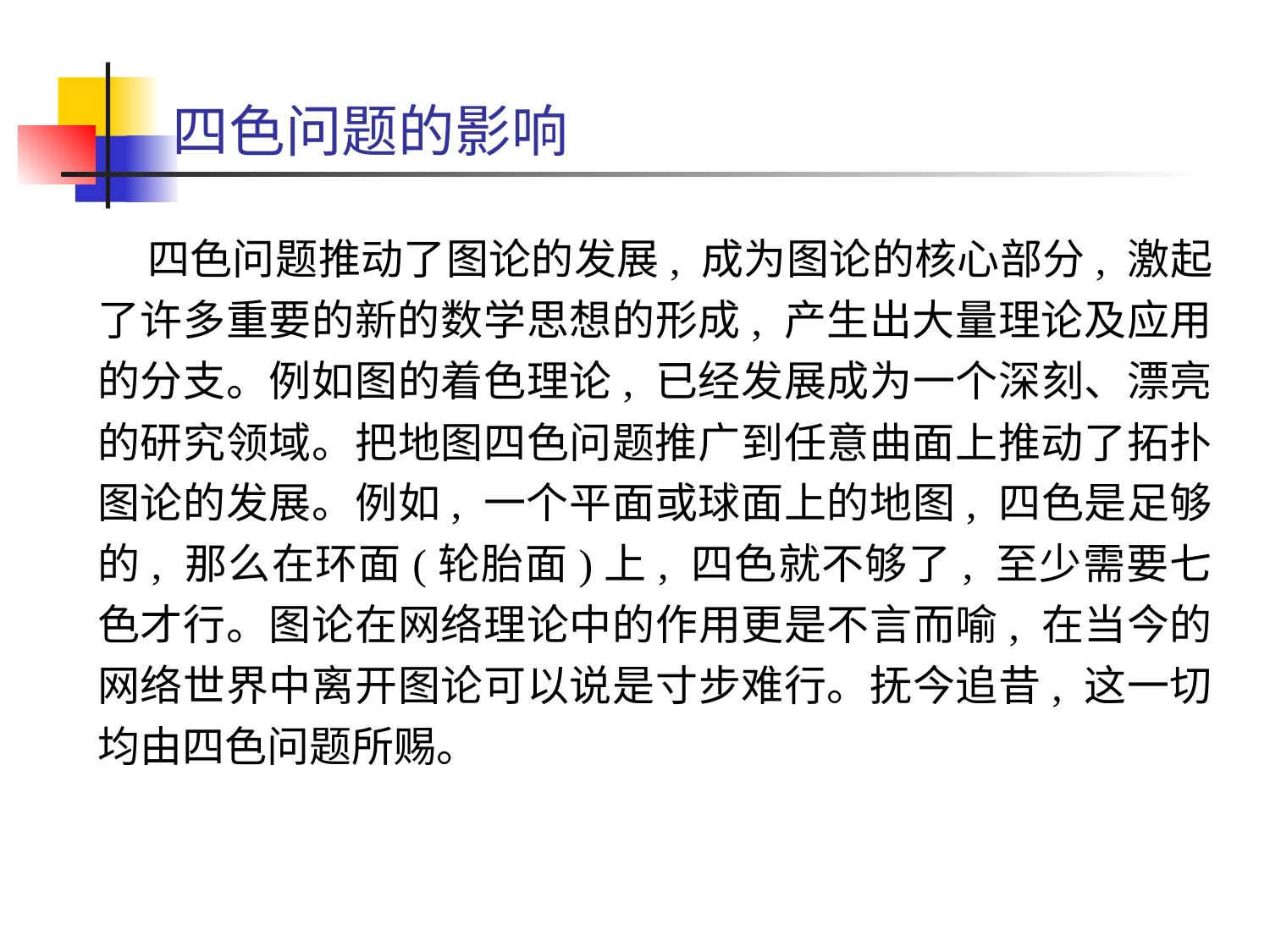

# 四色问题的影响
    四色问题推动了图论的发展, 成为图论的核心部分, 激起了许多重要的新的数学思想的形成, 产生出大量理论及应用的分支。例如图的着色理论, 已经发展成为一个深刻、漂亮的研究领域。把地图四色问题推广到任意曲面上推动了拓扑图论的发展。例如, 一个平面或球面上的地图, 四色是足够的, 那么在环面(轮胎面)上, 四色就不够了, 至少需要七色才行。图论在网络理论中的作用更是不言而喻, 在当今的网络世界中离开图论可以说是寸步难行。抚今追昔, 这一切均由四色问题所赐。
58